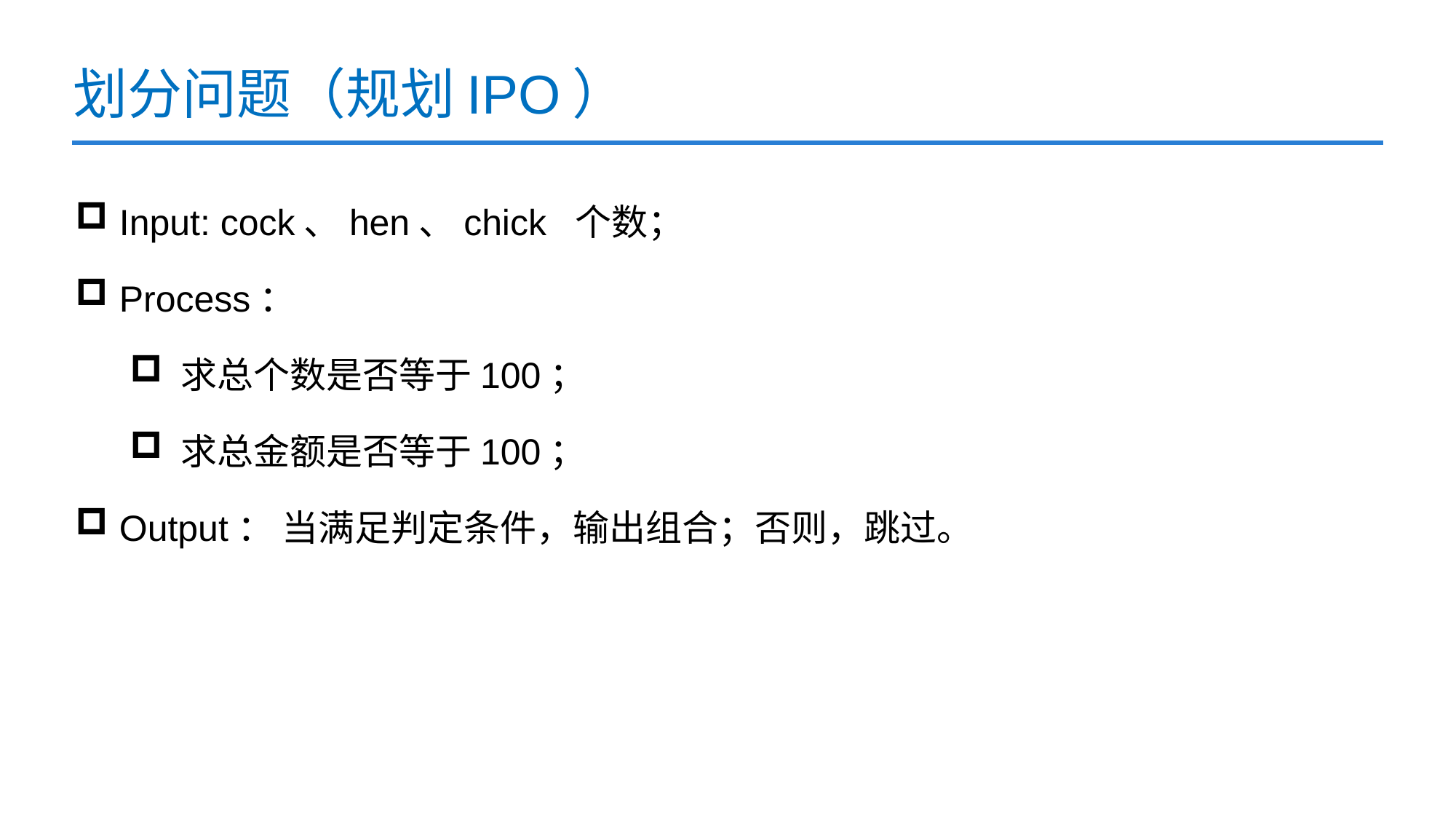

# 划分问题（规划IPO）
 Input: cock、hen、chick  个数；
 Process：
 求总个数是否等于100；
 求总金额是否等于100；
 Output： 当满足判定条件，输出组合；否则，跳过。